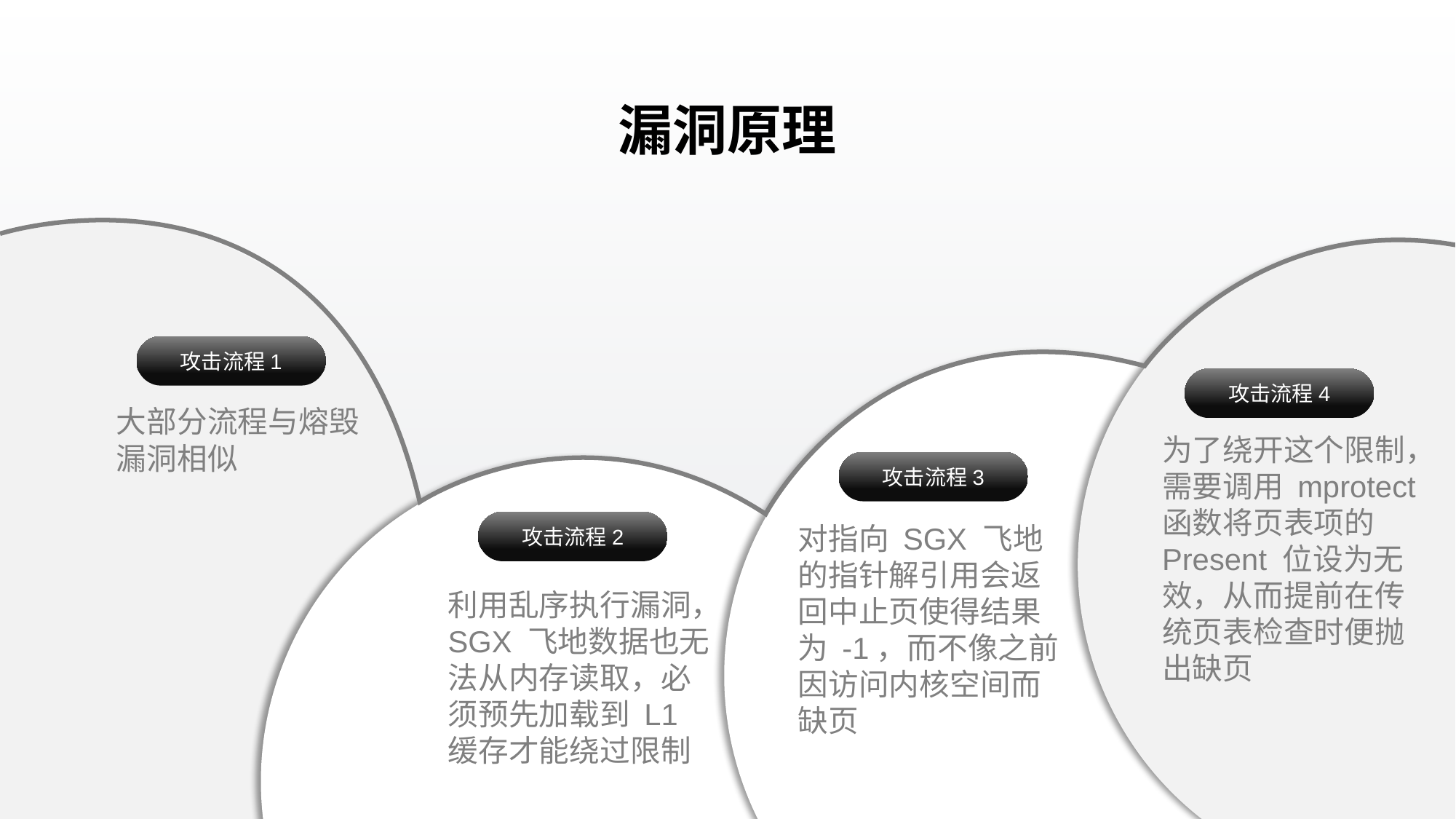

漏洞原理

攻击流程1
大部分流程与熔毁漏洞相似

攻击流程4
为了绕开这个限制，需要调用 mprotect 函数将页表项的 Present 位设为无效，从而提前在传统页表检查时便抛出缺页

攻击流程3
对指向 SGX 飞地的指针解引用会返回中止页使得结果为 -1，而不像之前因访问内核空间而缺页

攻击流程2
利用乱序执行漏洞，SGX 飞地数据也无法从内存读取，必须预先加载到 L1 缓存才能绕过限制